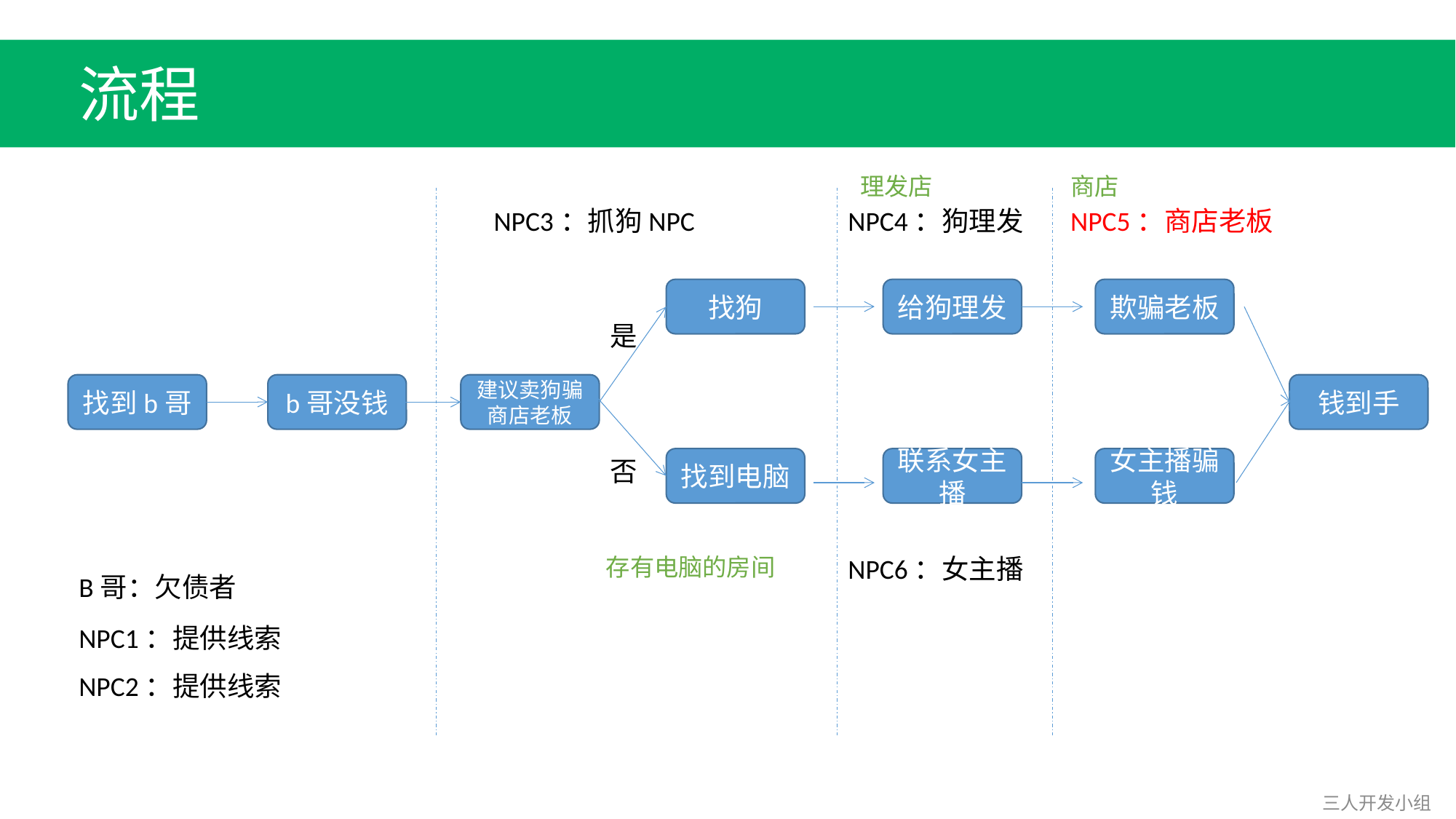

流程
理发店
商店
NPC3：抓狗NPC
NPC4：狗理发
NPC5：商店老板
找狗
给狗理发
欺骗老板
是
找到b哥
b哥没钱
建议卖狗骗商店老板
钱到手
否
找到电脑
联系女主播
女主播骗钱
存有电脑的房间
NPC6：女主播
B哥：欠债者
NPC1：提供线索
NPC2：提供线索
三人开发小组